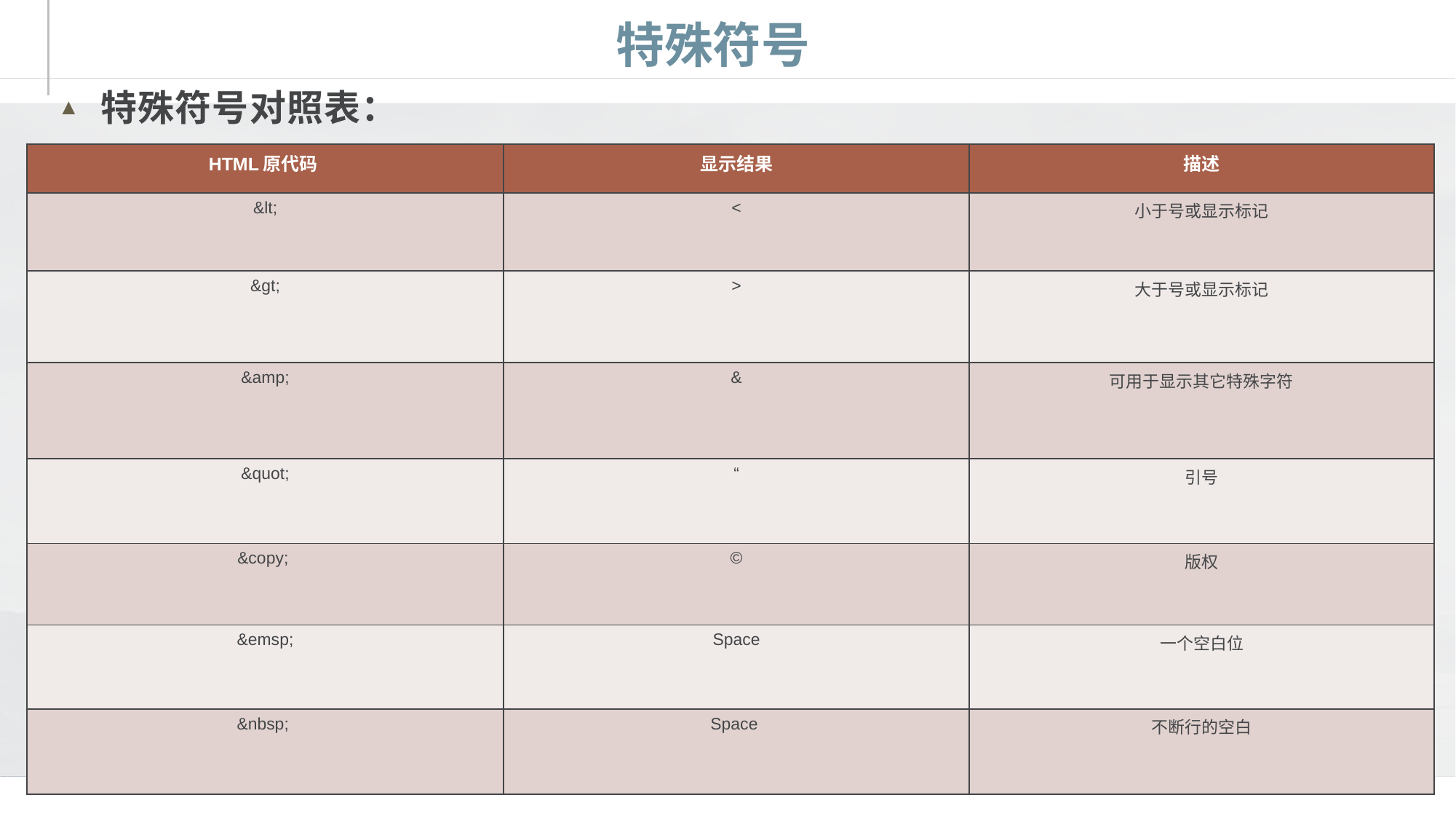

# 特殊符号
特殊符号对照表：

| HTML原代码 | 显示结果 | 描述 |
| --- | --- | --- |
| &lt; | < | 小于号或显示标记 |
| &gt; | > | 大于号或显示标记 |
| &amp; | & | 可用于显示其它特殊字符 |
| &quot; | “ | 引号 |
| &copy; | © | 版权 |
| &emsp; | Space | 一个空白位 |
| &nbsp; | Space | 不断行的空白 |